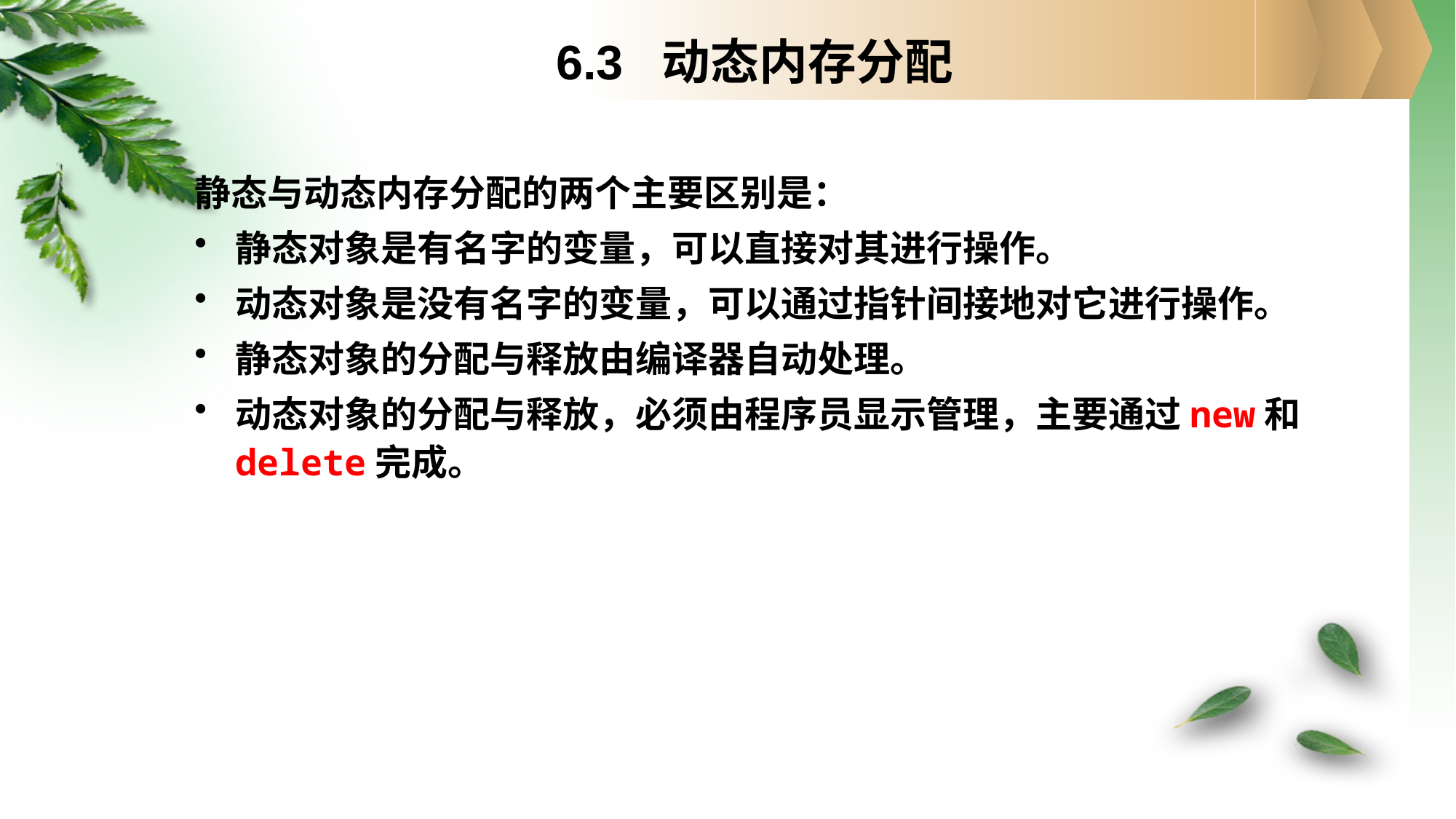

6.3  动态内存分配
静态与动态内存分配的两个主要区别是：
静态对象是有名字的变量，可以直接对其进行操作。
动态对象是没有名字的变量，可以通过指针间接地对它进行操作。
静态对象的分配与释放由编译器自动处理。
动态对象的分配与释放，必须由程序员显示管理，主要通过new和delete完成。